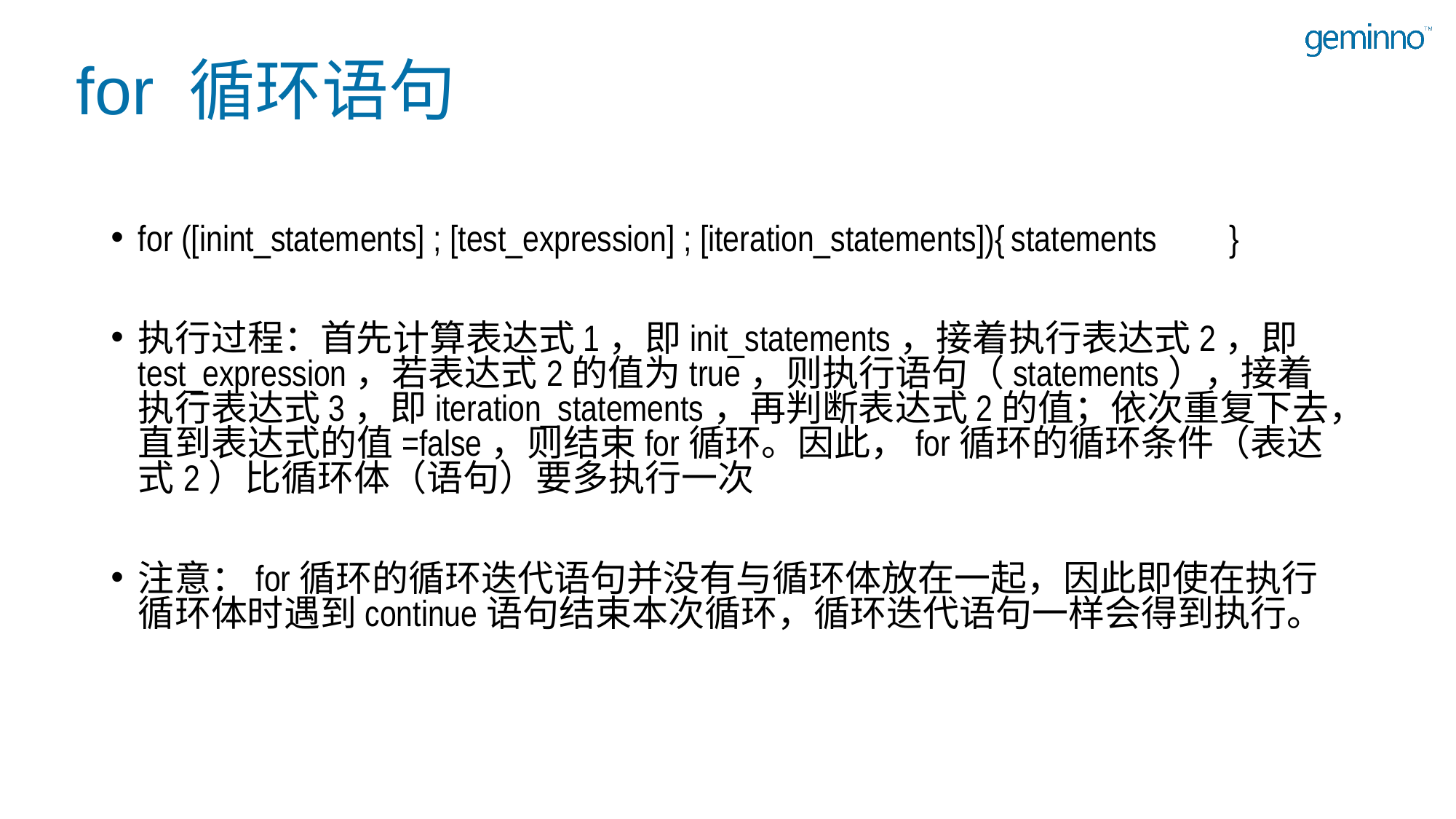

# for 循环语句
for ([inint_statements] ; [test_expression] ; [iteration_statements]){	statements	}

执行过程：首先计算表达式1，即init_statements，接着执行表达式2，即test_expression，若表达式2的值为true，则执行语句（statements），接着执行表达式3，即iteration_statements，再判断表达式2的值；依次重复下去，直到表达式的值=false，则结束for循环。因此，for循环的循环条件（表达式2）比循环体（语句）要多执行一次

注意：for循环的循环迭代语句并没有与循环体放在一起，因此即使在执行循环体时遇到continue语句结束本次循环，循环迭代语句一样会得到执行。